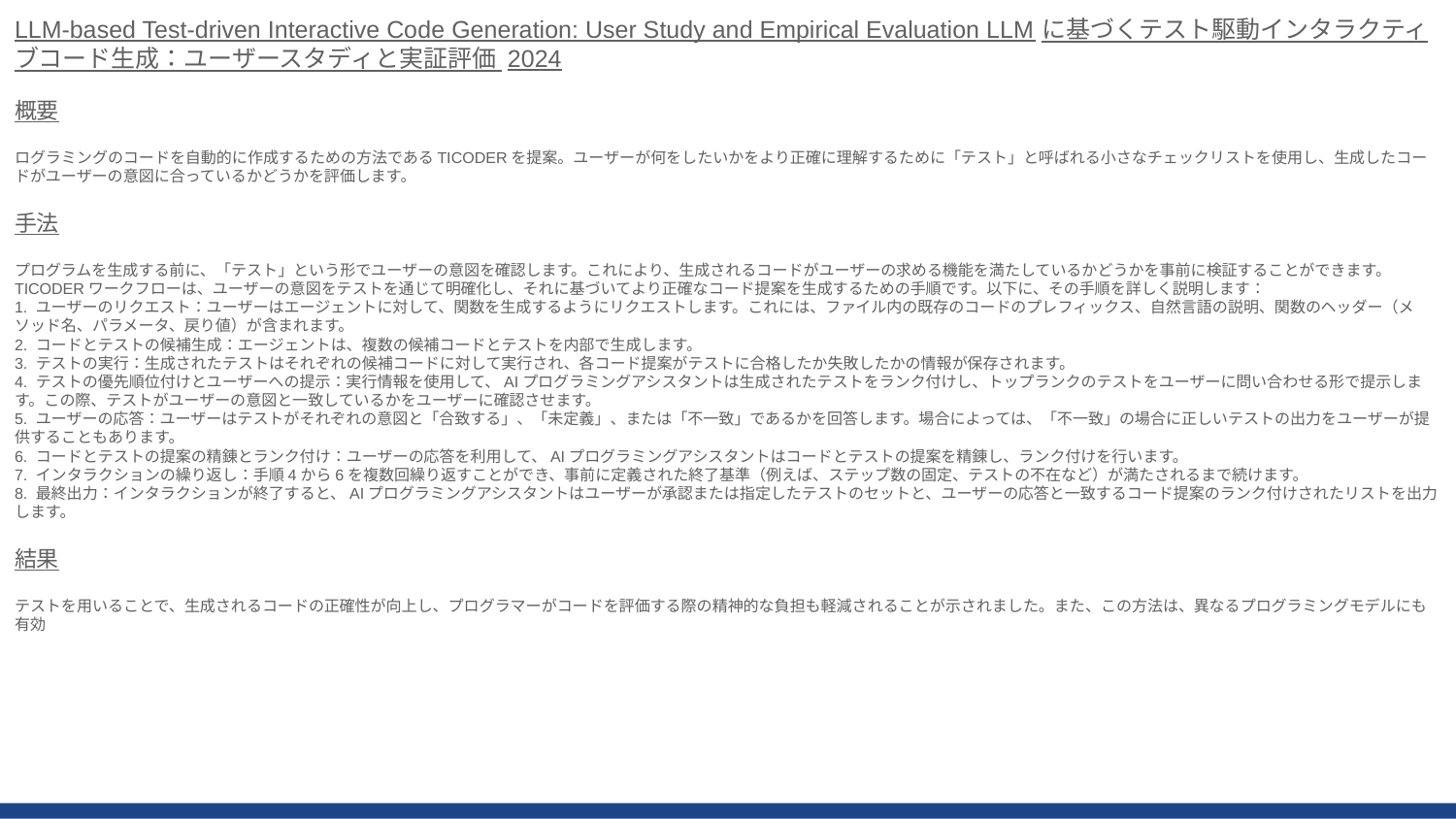

LLM-based Test-driven Interactive Code Generation: User Study and Empirical Evaluation LLMに基づくテスト駆動インタラクティブコード生成：ユーザースタディと実証評価 2024
概要
ログラミングのコードを自動的に作成するための方法であるTICODERを提案。ユーザーが何をしたいかをより正確に理解するために「テスト」と呼ばれる小さなチェックリストを使用し、生成したコードがユーザーの意図に合っているかどうかを評価します。
手法
プログラムを生成する前に、「テスト」という形でユーザーの意図を確認します。これにより、生成されるコードがユーザーの求める機能を満たしているかどうかを事前に検証することができます。
TICODERワークフローは、ユーザーの意図をテストを通じて明確化し、それに基づいてより正確なコード提案を生成するための手順です。以下に、その手順を詳しく説明します：
1. ユーザーのリクエスト：ユーザーはエージェントに対して、関数を生成するようにリクエストします。これには、ファイル内の既存のコードのプレフィックス、自然言語の説明、関数のヘッダー（メソッド名、パラメータ、戻り値）が含まれます。
2. コードとテストの候補生成：エージェントは、複数の候補コードとテストを内部で生成します。
3. テストの実行：生成されたテストはそれぞれの候補コードに対して実行され、各コード提案がテストに合格したか失敗したかの情報が保存されます。
4. テストの優先順位付けとユーザーへの提示：実行情報を使用して、AIプログラミングアシスタントは生成されたテストをランク付けし、トップランクのテストをユーザーに問い合わせる形で提示します。この際、テストがユーザーの意図と一致しているかをユーザーに確認させます。
5. ユーザーの応答：ユーザーはテストがそれぞれの意図と「合致する」、「未定義」、または「不一致」であるかを回答します。場合によっては、「不一致」の場合に正しいテストの出力をユーザーが提供することもあります。
6. コードとテストの提案の精錬とランク付け：ユーザーの応答を利用して、AIプログラミングアシスタントはコードとテストの提案を精錬し、ランク付けを行います。
7. インタラクションの繰り返し：手順4から6を複数回繰り返すことができ、事前に定義された終了基準（例えば、ステップ数の固定、テストの不在など）が満たされるまで続けます。
8. 最終出力：インタラクションが終了すると、AIプログラミングアシスタントはユーザーが承認または指定したテストのセットと、ユーザーの応答と一致するコード提案のランク付けされたリストを出力します。
結果
テストを用いることで、生成されるコードの正確性が向上し、プログラマーがコードを評価する際の精神的な負担も軽減されることが示されました。また、この方法は、異なるプログラミングモデルにも有効